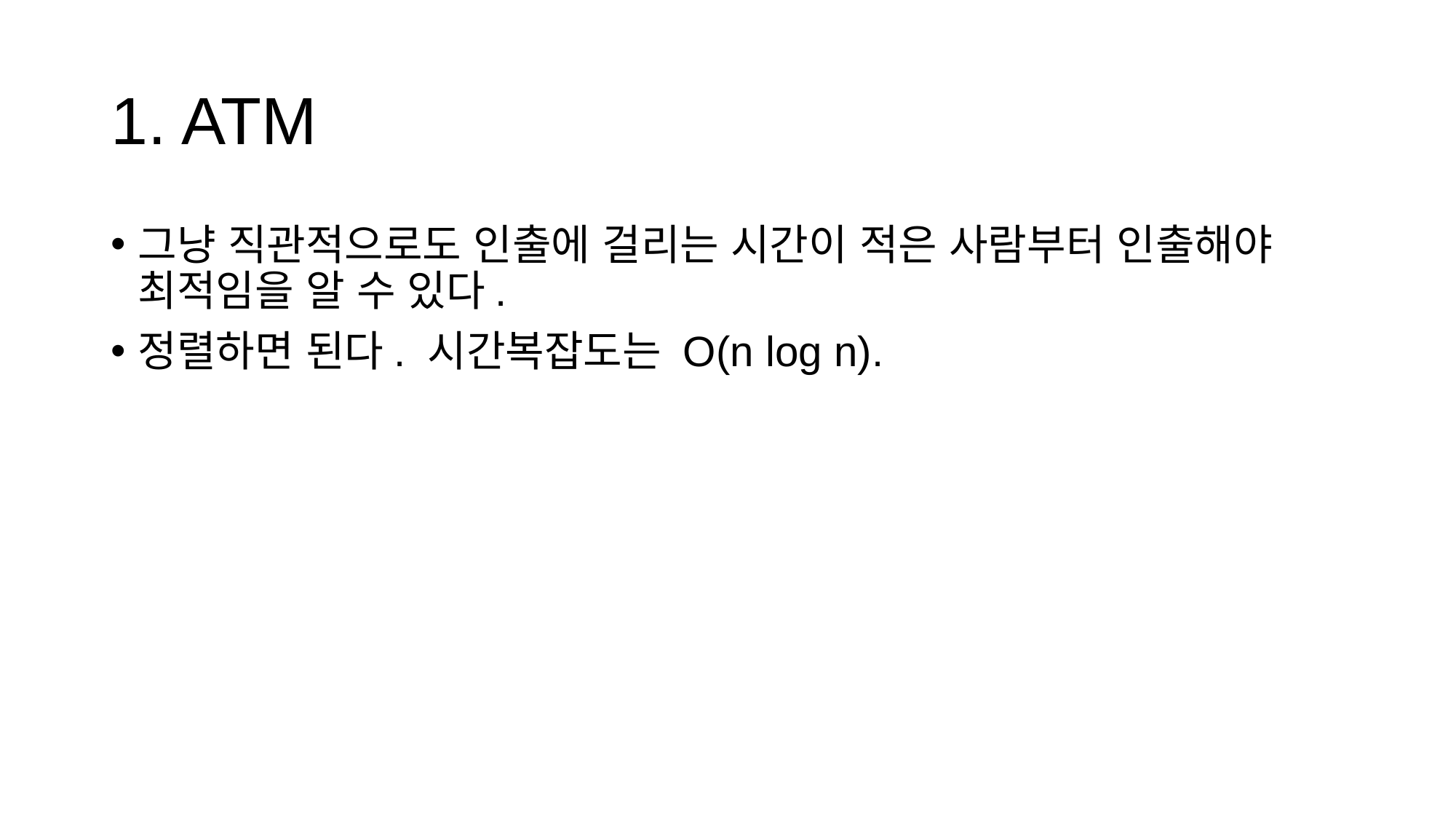

# 1. ATM
그냥 직관적으로도 인출에 걸리는 시간이 적은 사람부터 인출해야 최적임을 알 수 있다.
정렬하면 된다. 시간복잡도는 O(n log n).